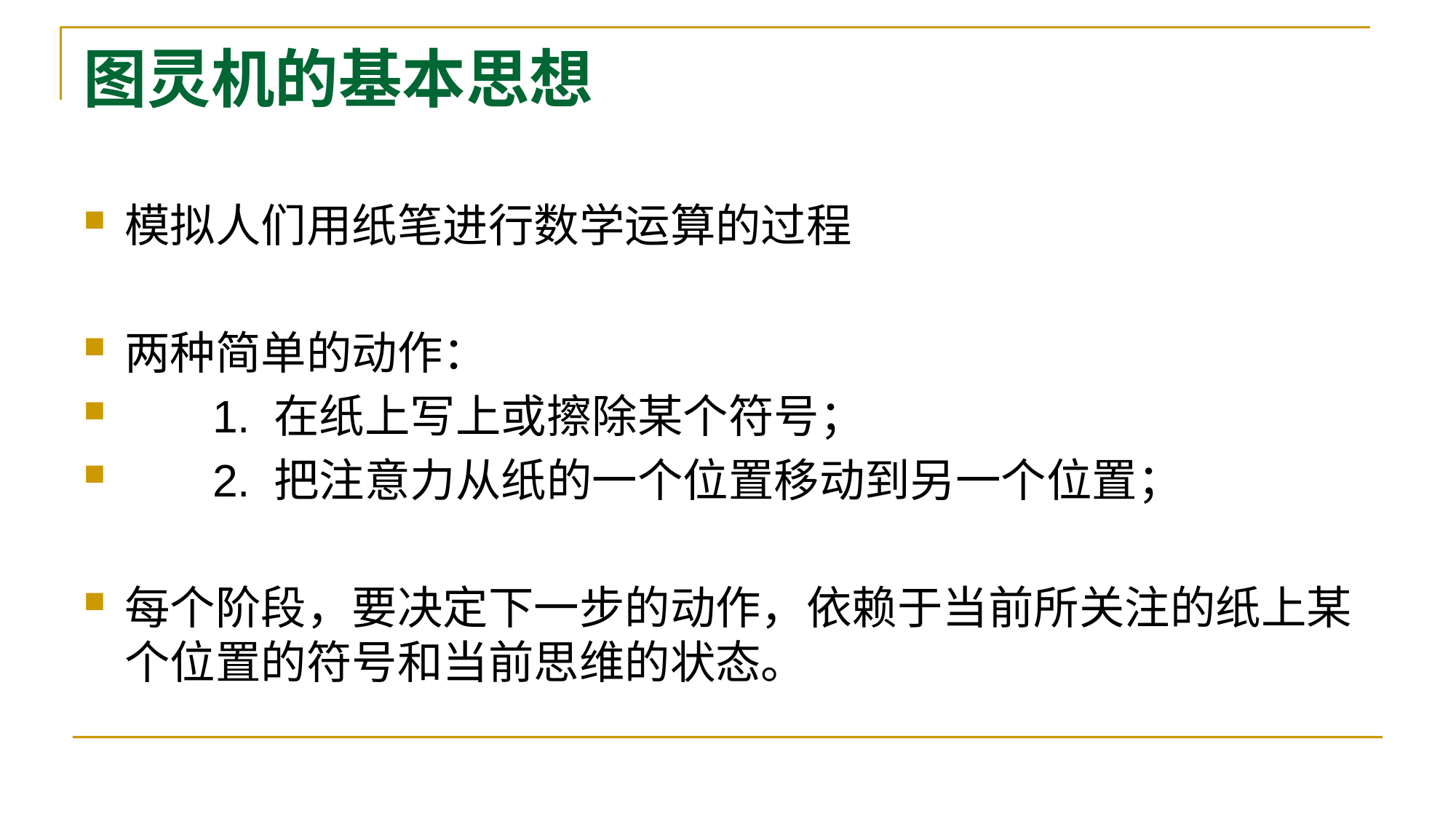

# 图灵机的基本思想
模拟人们用纸笔进行数学运算的过程

两种简单的动作：
       1. 在纸上写上或擦除某个符号；
       2. 把注意力从纸的一个位置移动到另一个位置；

每个阶段，要决定下一步的动作，依赖于当前所关注的纸上某个位置的符号和当前思维的状态。